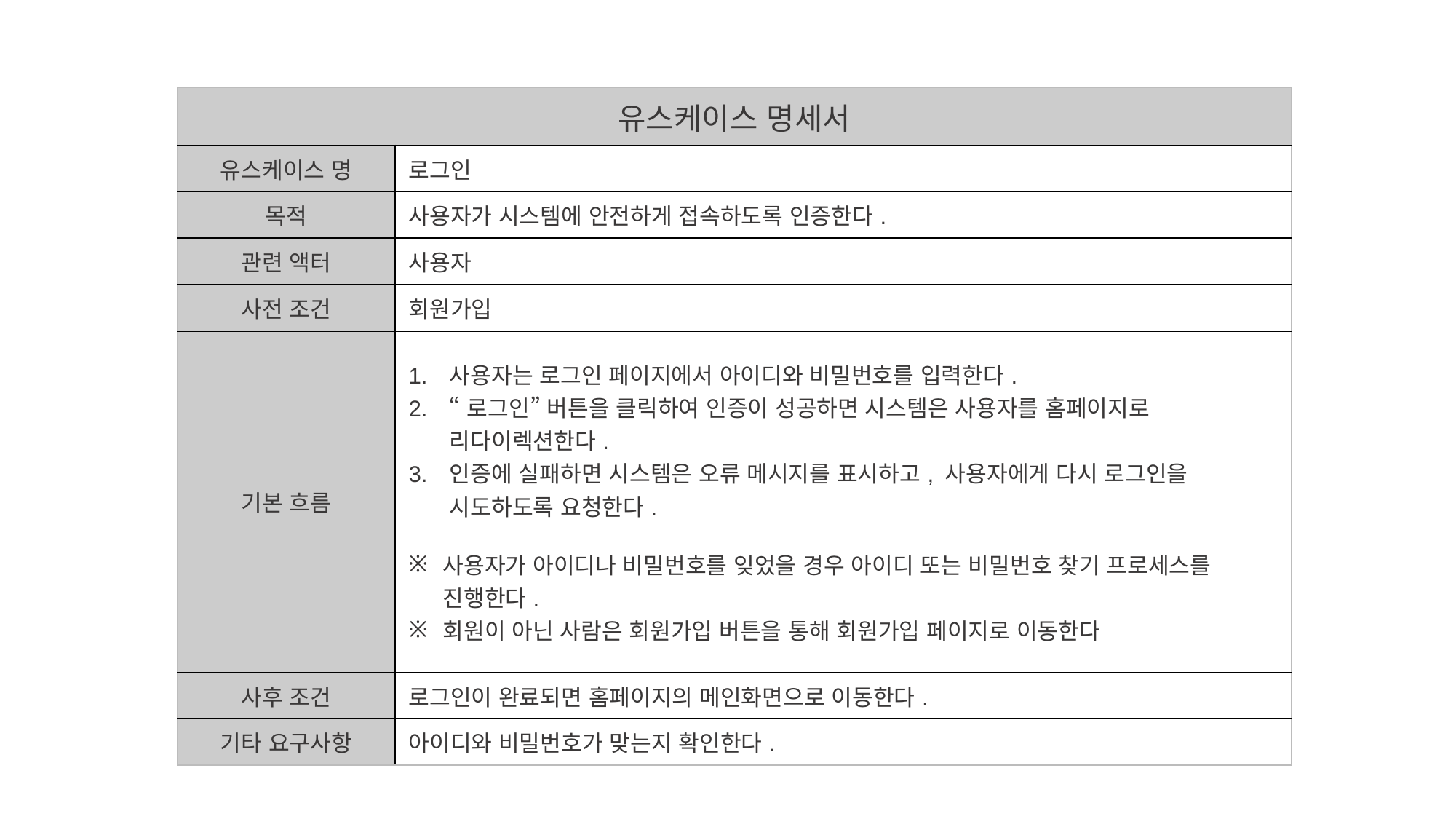

| 유스케이스 명세서 |  |
| --- | --- |
| 유스케이스 명 | 로그인 |
| 목적 | 사용자가 시스템에 안전하게 접속하도록 인증한다. |
| 관련 액터 | 사용자 |
| 사전 조건 | 회원가입 |
| 기본 흐름 | 사용자는 로그인 페이지에서 아이디와 비밀번호를 입력한다. “로그인” 버튼을 클릭하여 인증이 성공하면 시스템은 사용자를 홈페이지로 리다이렉션한다. 인증에 실패하면 시스템은 오류 메시지를 표시하고, 사용자에게 다시 로그인을 시도하도록 요청한다. 사용자가 아이디나 비밀번호를 잊었을 경우 아이디 또는 비밀번호 찾기 프로세스를 진행한다. 회원이 아닌 사람은 회원가입 버튼을 통해 회원가입 페이지로 이동한다 |
| 사후 조건 | 로그인이 완료되면 홈페이지의 메인화면으로 이동한다. |
| 기타 요구사항 | 아이디와 비밀번호가 맞는지 확인한다. |